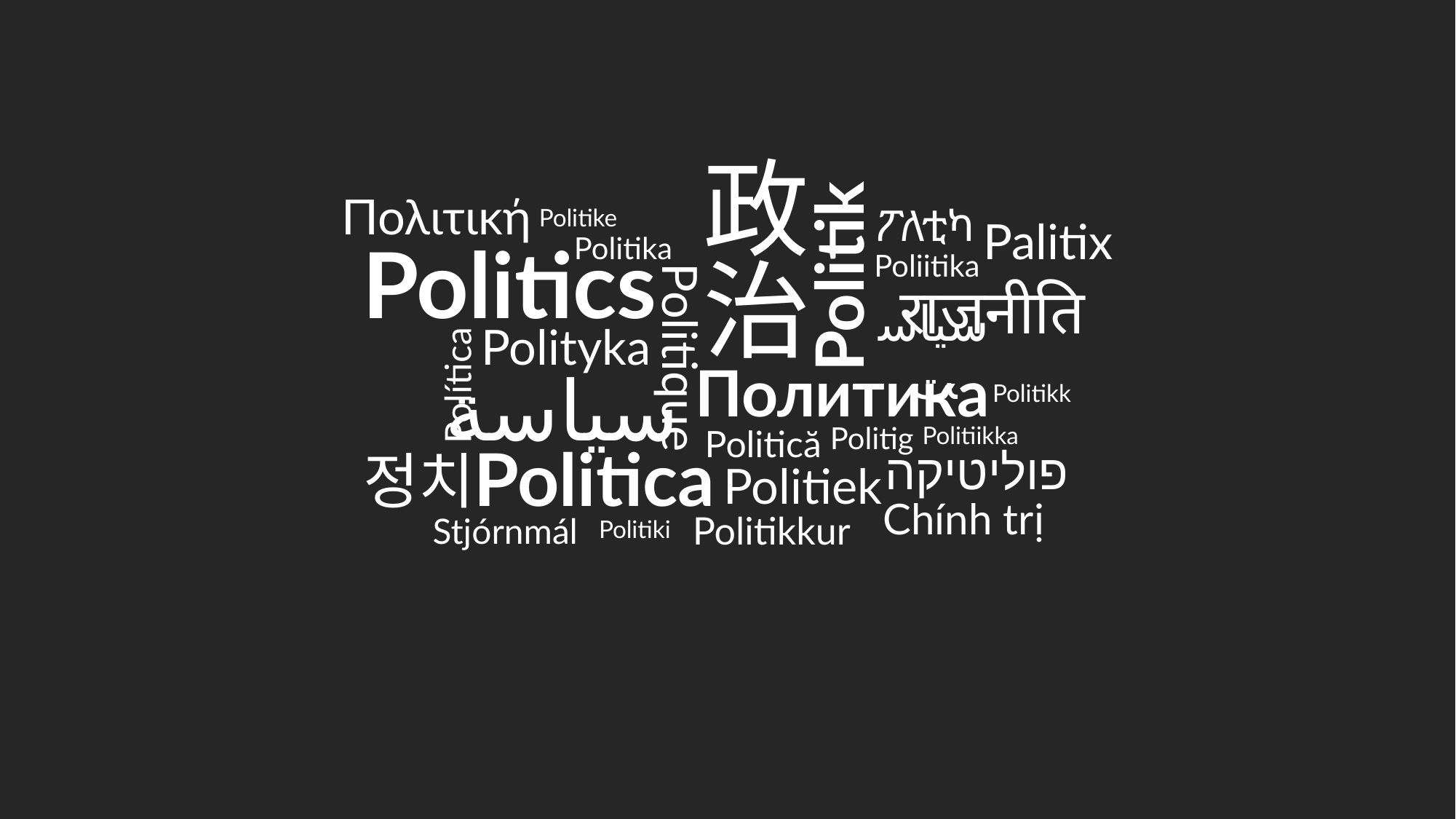

政
治
Πολιτική
ፖለቲካ
Politike
Palitix
Politics
Politika
Politik
Poliitika
राजनीति
Polityka
سیاست
Politique
Политика
سياسة
Política
Politikk
Politig
Politiikka
Politică
Politica
פוליטיקה
정치
Politiek
Chính trị
Politikkur
Stjórnmál
Politiki